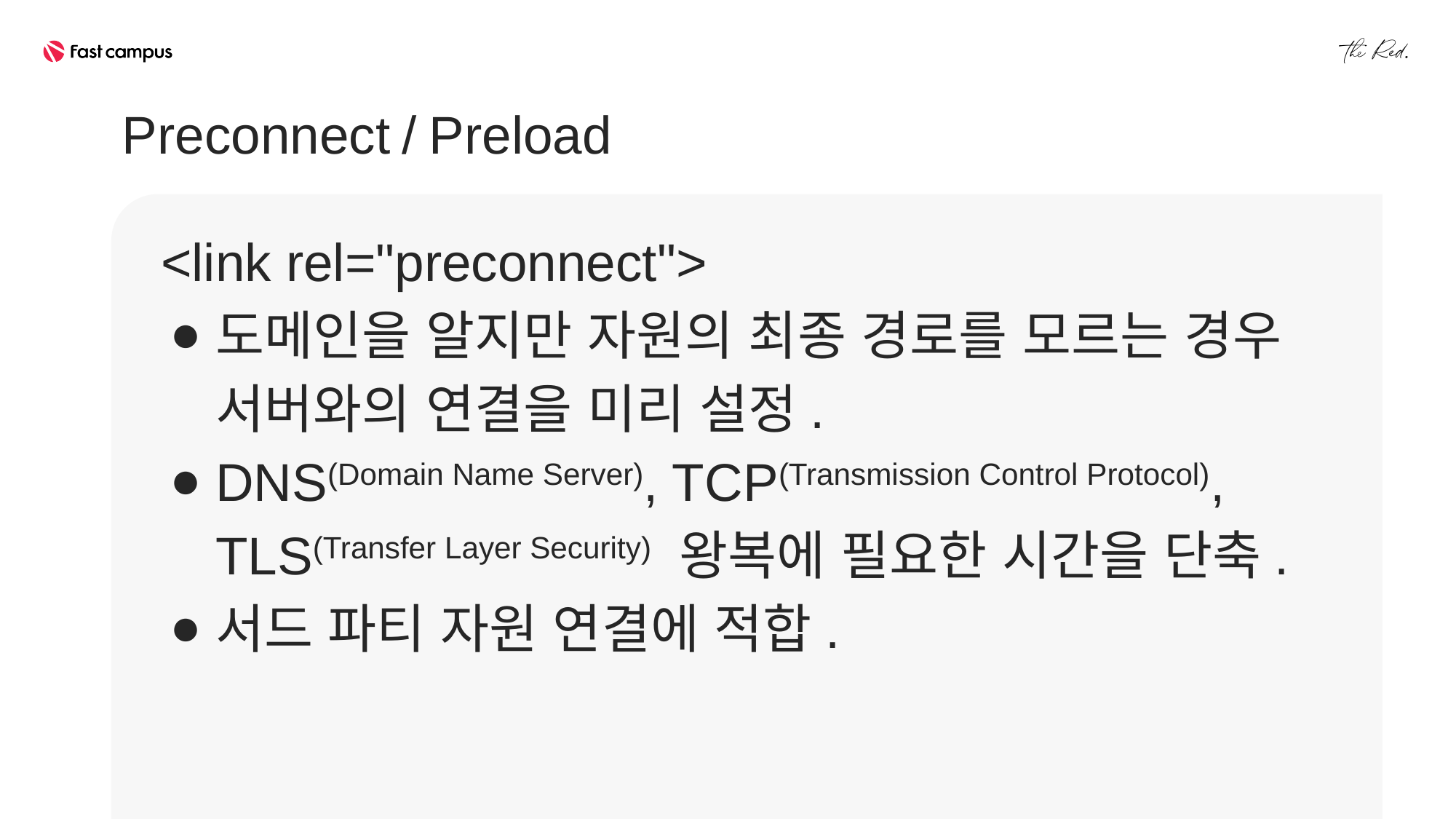

Preconnect / Preload
<link rel="preconnect">
도메인을 알지만 자원의 최종 경로를 모르는 경우 서버와의 연결을 미리 설정.
DNS(Domain Name Server), TCP(Transmission Control Protocol), TLS(Transfer Layer Security) 왕복에 필요한 시간을 단축.
서드 파티 자원 연결에 적합.